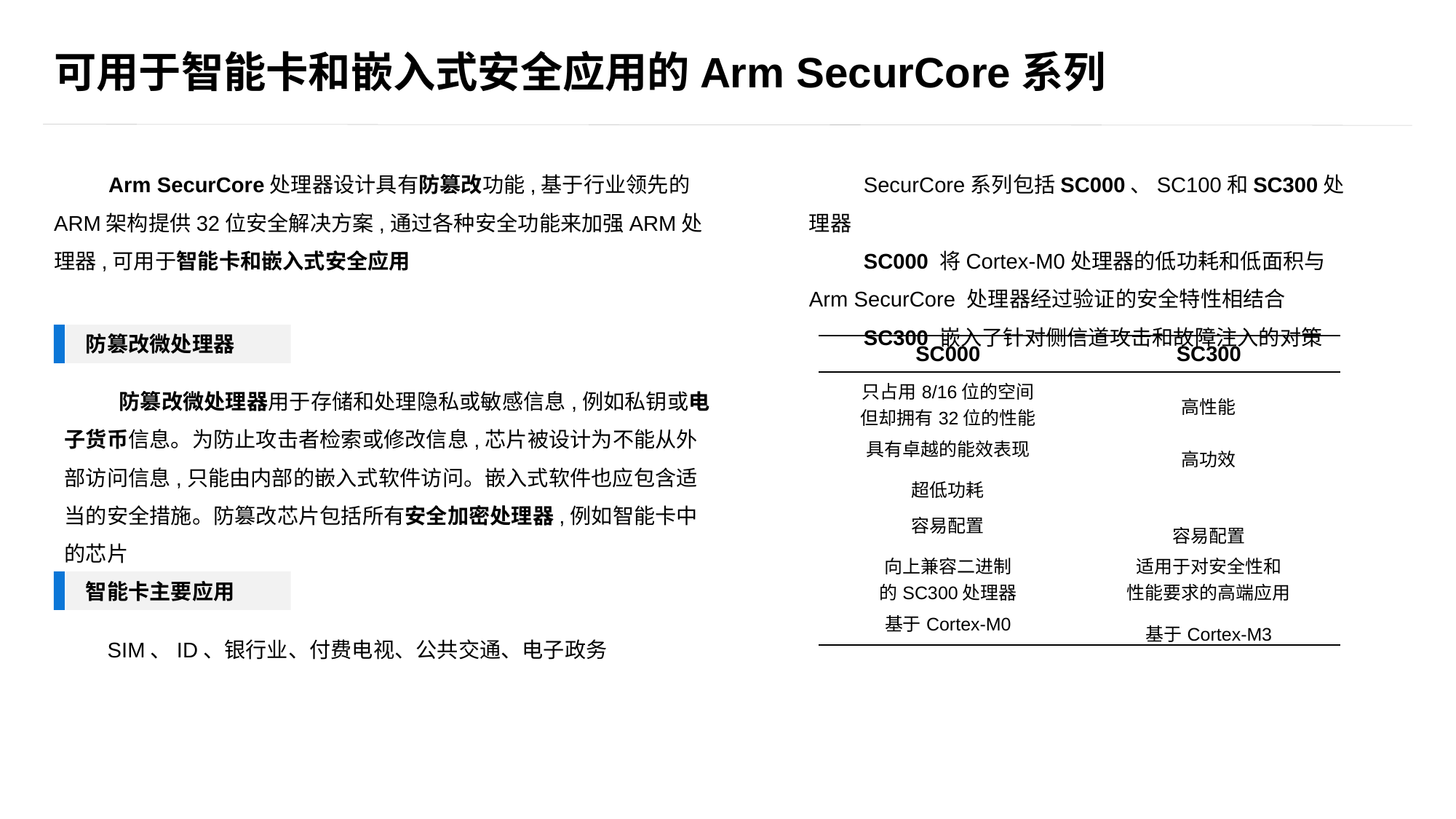

# 可用于智能卡和嵌入式安全应用的Arm SecurCore系列
Arm SecurCore处理器设计具有防篡改功能,基于行业领先的ARM架构提供32位安全解决方案,通过各种安全功能来加强ARM处理器,可用于智能卡和嵌入式安全应用
SecurCore系列包括SC000、SC100和SC300处理器
SC000 将Cortex-M0处理器的低功耗和低面积与Arm SecurCore 处理器经过验证的安全特性相结合
SC300 嵌入了针对侧信道攻击和故障注入的对策

防篡改微处理器
| SC000 | SC300 |
| --- | --- |
| 只占用8/16位的空间 但却拥有32位的性能 | 高性能 |
| 具有卓越的能效表现 | 高功效 |
| 超低功耗 |  |
| 容易配置 | 容易配置 |
| 向上兼容二进制 的SC300处理器 | 适用于对安全性和 性能要求的高端应用 |
| 基于Cortex-M0 | 基于Cortex-M3 |
防篡改微处理器用于存储和处理隐私或敏感信息,例如私钥或电子货币信息。为防止攻击者检索或修改信息,芯片被设计为不能从外部访问信息,只能由内部的嵌入式软件访问。嵌入式软件也应包含适当的安全措施。防篡改芯片包括所有安全加密处理器,例如智能卡中的芯片

智能卡主要应用
SIM、ID、银行业、付费电视、公共交通、电子政务